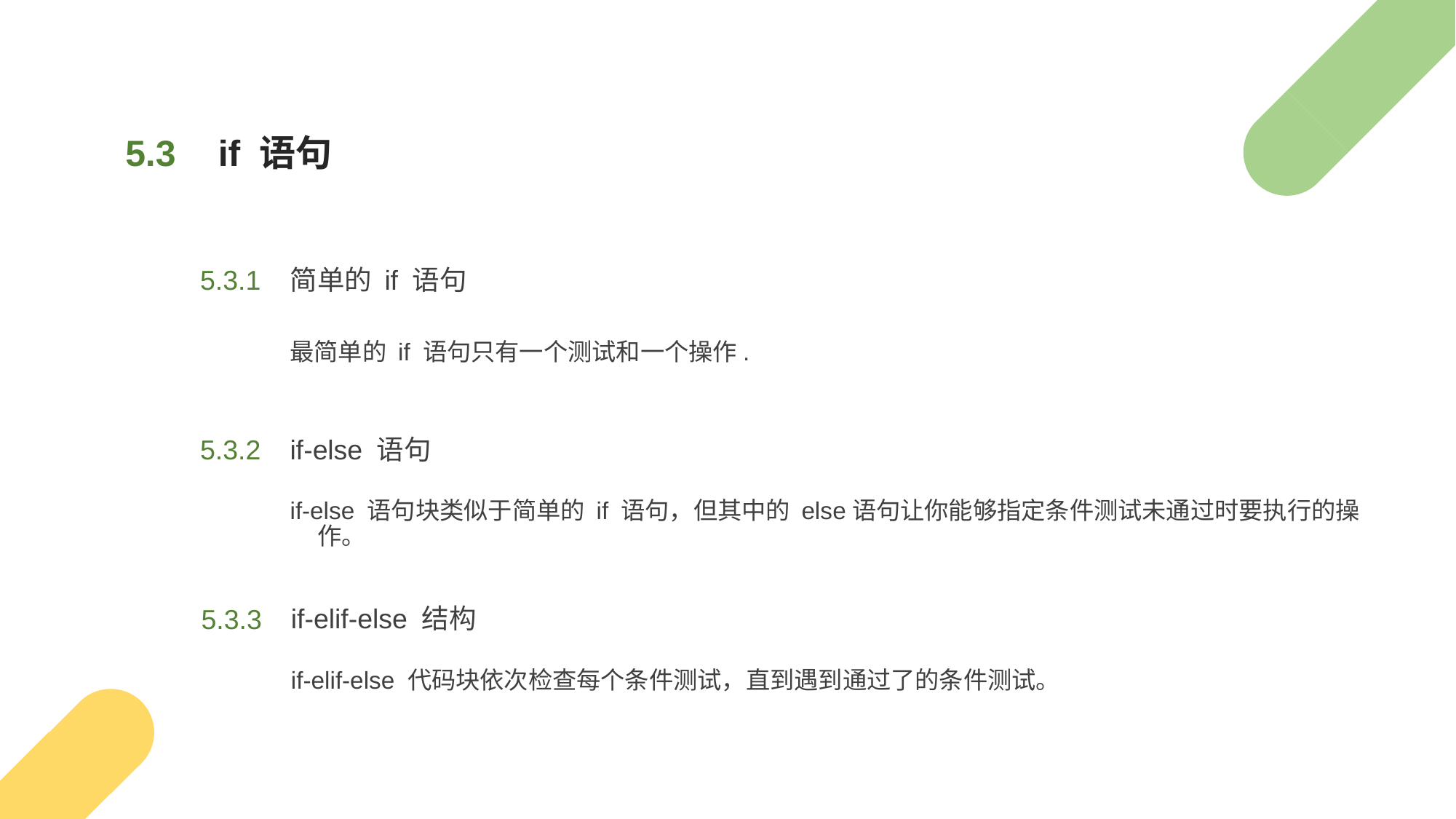

if 语句
5.3
5.3.1
简单的 if 语句
最简单的 if 语句只有一个测试和一个操作.
if-else 语句
5.3.2
if-else 语句块类似于简单的 if 语句，但其中的 else语句让你能够指定条件测试未通过时要执行的操作。
if-elif-else 结构
5.3.3
if-elif-else 代码块依次检查每个条件测试，直到遇到通过了的条件测试。